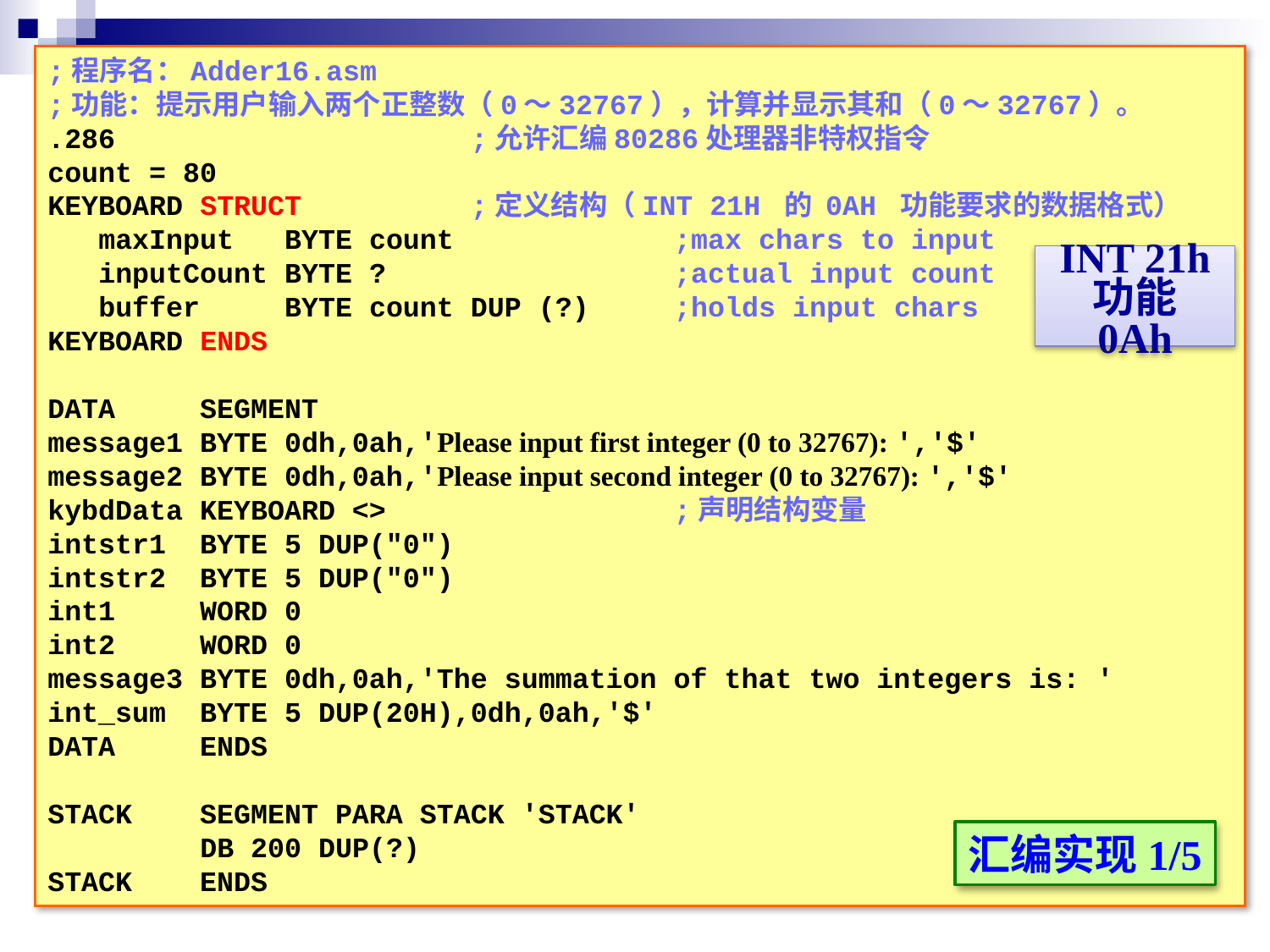

;程序名：Adder16.asm
;功能：提示用户输入两个正整数（0～32767），计算并显示其和（0～32767）。
.286                     ;允许汇编80286处理器非特权指令
count = 80
KEYBOARD STRUCT          ;定义结构（INT 21H 的 0AH 功能要求的数据格式）
   maxInput   BYTE count             ;max chars to input
   inputCount BYTE ?                 ;actual input count
   buffer     BYTE count DUP (?)     ;holds input chars
KEYBOARD ENDS

DATA     SEGMENT
message1 BYTE 0dh,0ah,'Please input first integer (0 to 32767): ','$'
message2 BYTE 0dh,0ah,'Please input second integer (0 to 32767): ','$'
kybdData KEYBOARD <>                 ;声明结构变量
intstr1  BYTE 5 DUP("0")
intstr2  BYTE 5 DUP("0")
int1     WORD 0
int2     WORD 0
message3 BYTE 0dh,0ah,'The summation of that two integers is: '
int_sum  BYTE 5 DUP(20H),0dh,0ah,'$'
DATA     ENDS

STACK    SEGMENT PARA STACK 'STACK'
         DB 200 DUP(?)
STACK    ENDS
INT 21h
功能 0Ah
汇编实现1/5
19